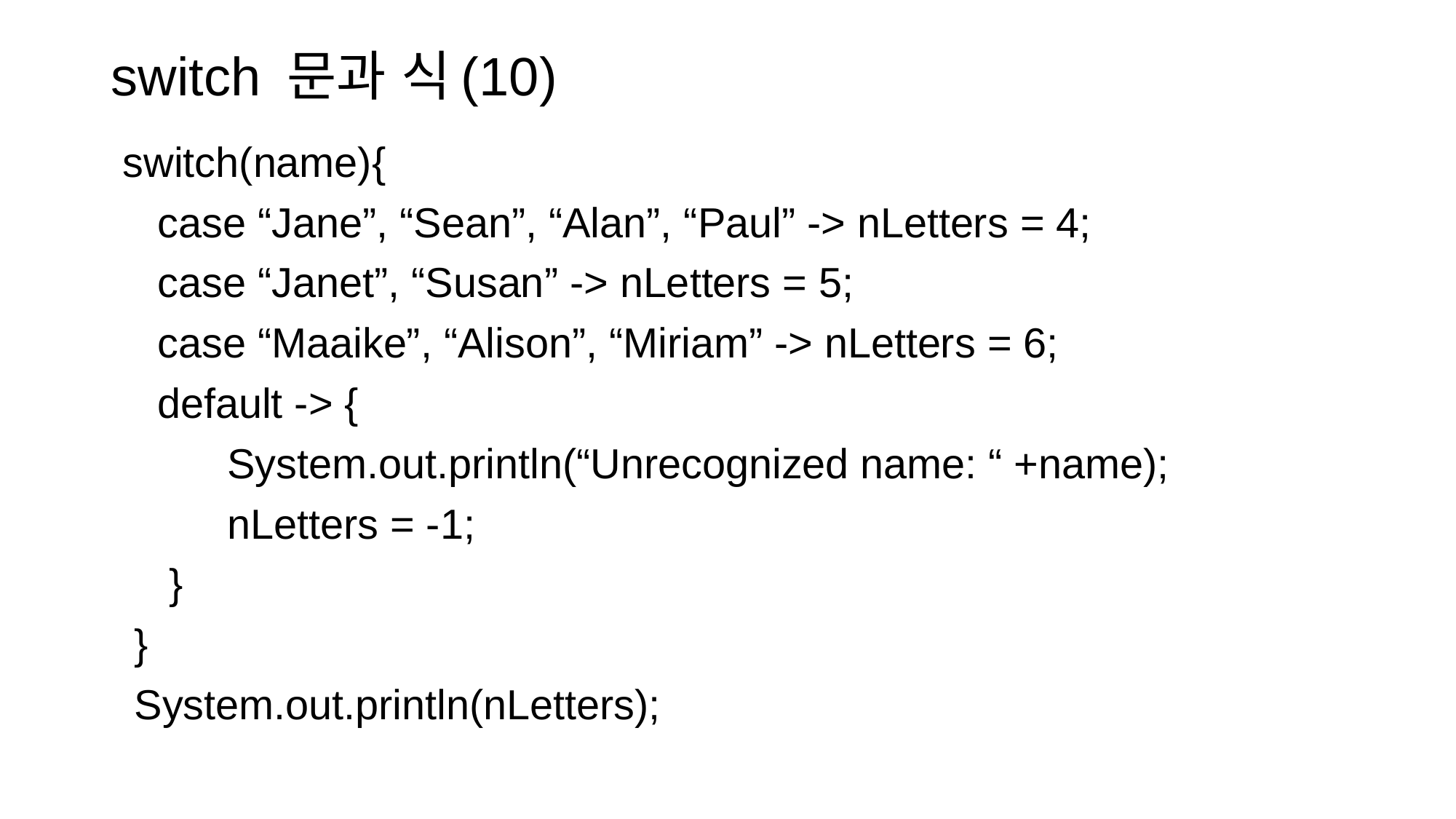

# switch 문과 식(10)
 switch(name){
    case “Jane”, “Sean”, “Alan”, “Paul” -> nLetters = 4;
    case “Janet”, “Susan” -> nLetters = 5;
    case “Maaike”, “Alison”, “Miriam” -> nLetters = 6;
    default -> {
          System.out.println(“Unrecognized name: “ +name);
          nLetters = -1;
     }
  }
  System.out.println(nLetters);